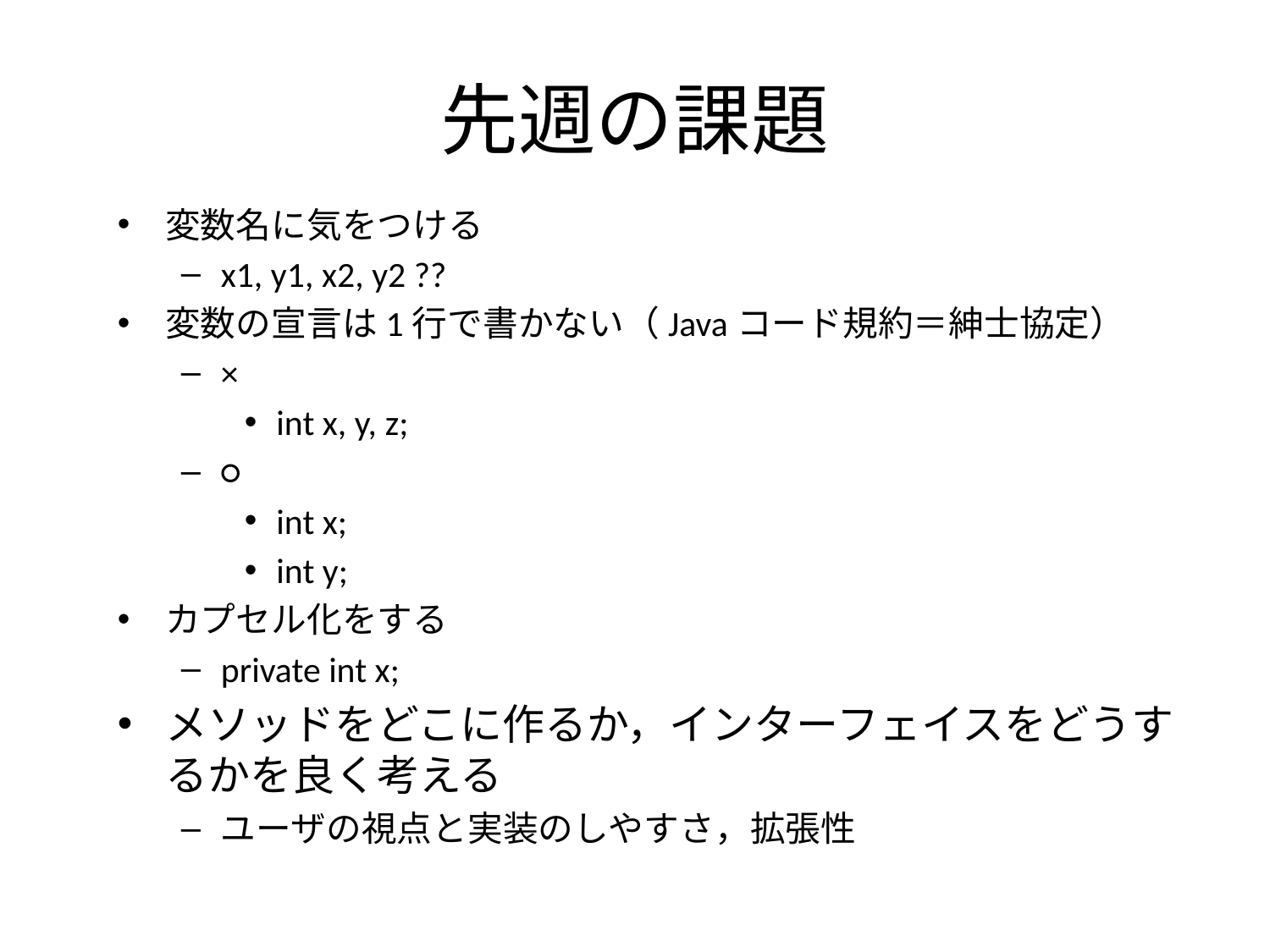

# 先週の課題
変数名に気をつける
x1, y1, x2, y2 ??
変数の宣言は1行で書かない（Javaコード規約＝紳士協定）
×
int x, y, z;
○
int x;
int y;
カプセル化をする
private int x;
メソッドをどこに作るか，インターフェイスをどうするかを良く考える
ユーザの視点と実装のしやすさ，拡張性